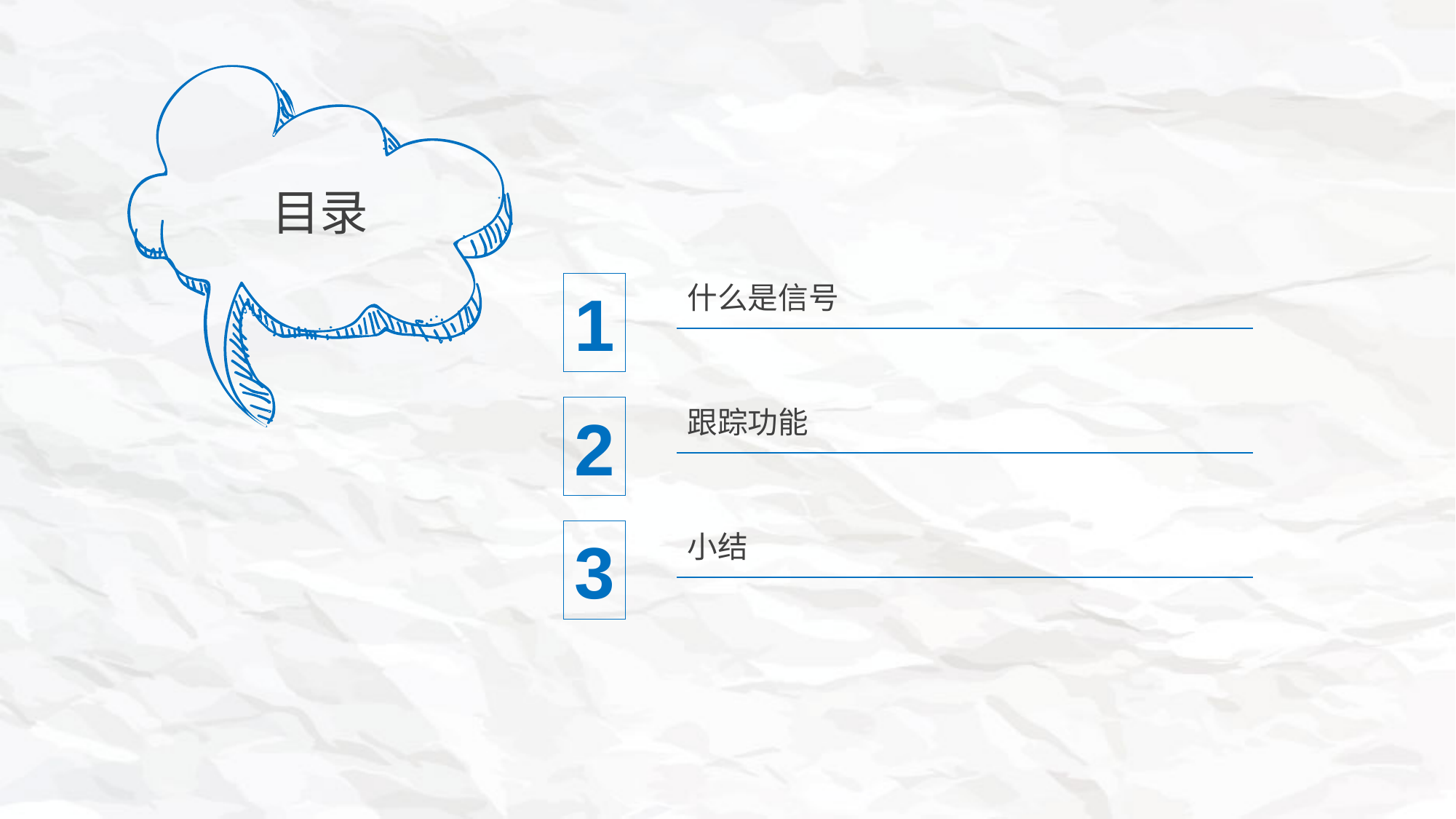

目录
什么是信号
1
2
跟踪功能
3
小结